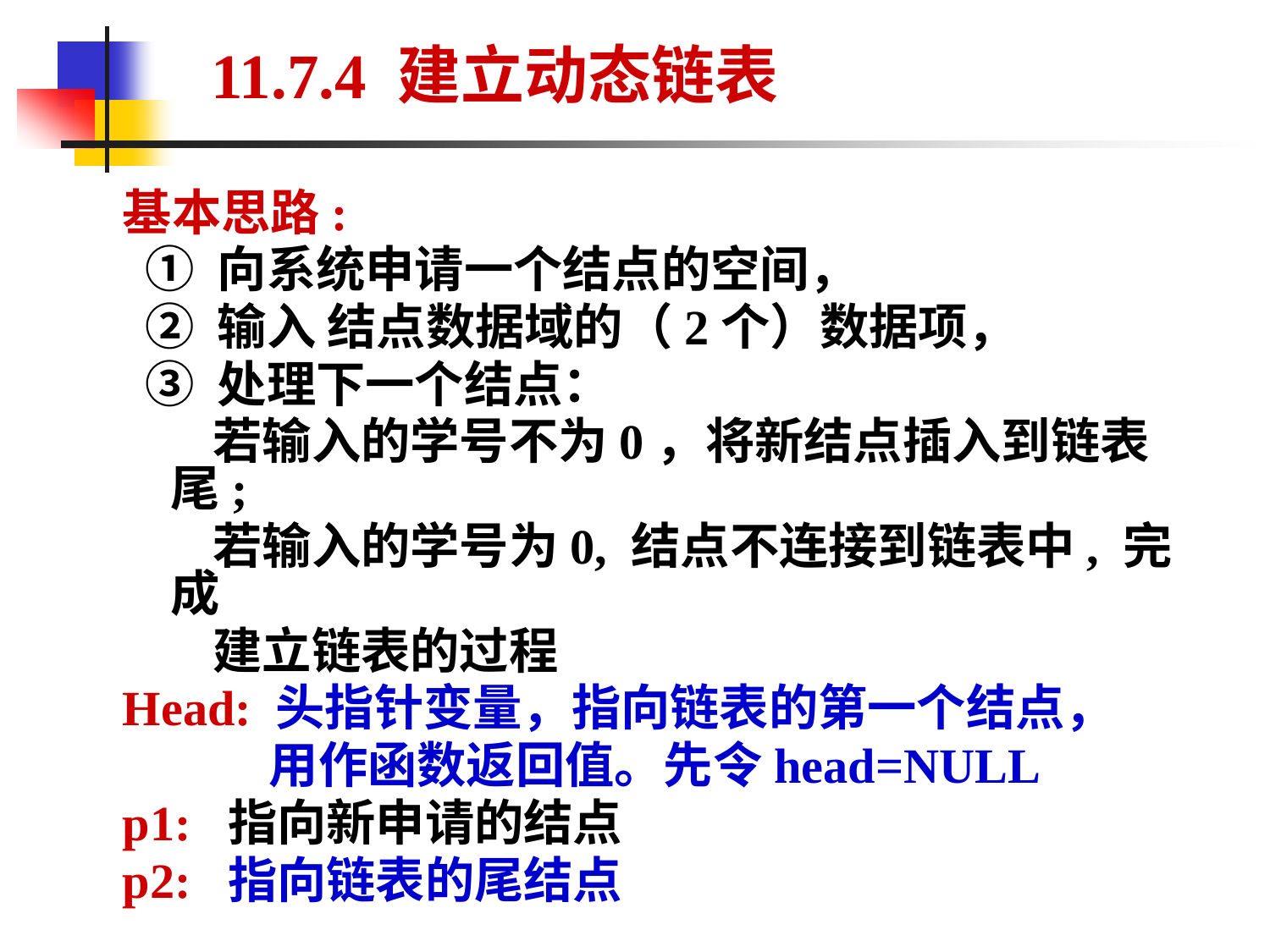

11.7.4 建立动态链表
基本思路:
  ① 向系统申请一个结点的空间，
  ② 输入 结点数据域的（2个）数据项，
  ③ 处理下一个结点：
       若输入的学号不为0，将新结点插入到链表尾;
       若输入的学号为0, 结点不连接到链表中, 完成
       建立链表的过程
Head: 头指针变量，指向链表的第一个结点，
            用作函数返回值。先令head=NULL
p1:  指向新申请的结点
p2:  指向链表的尾结点